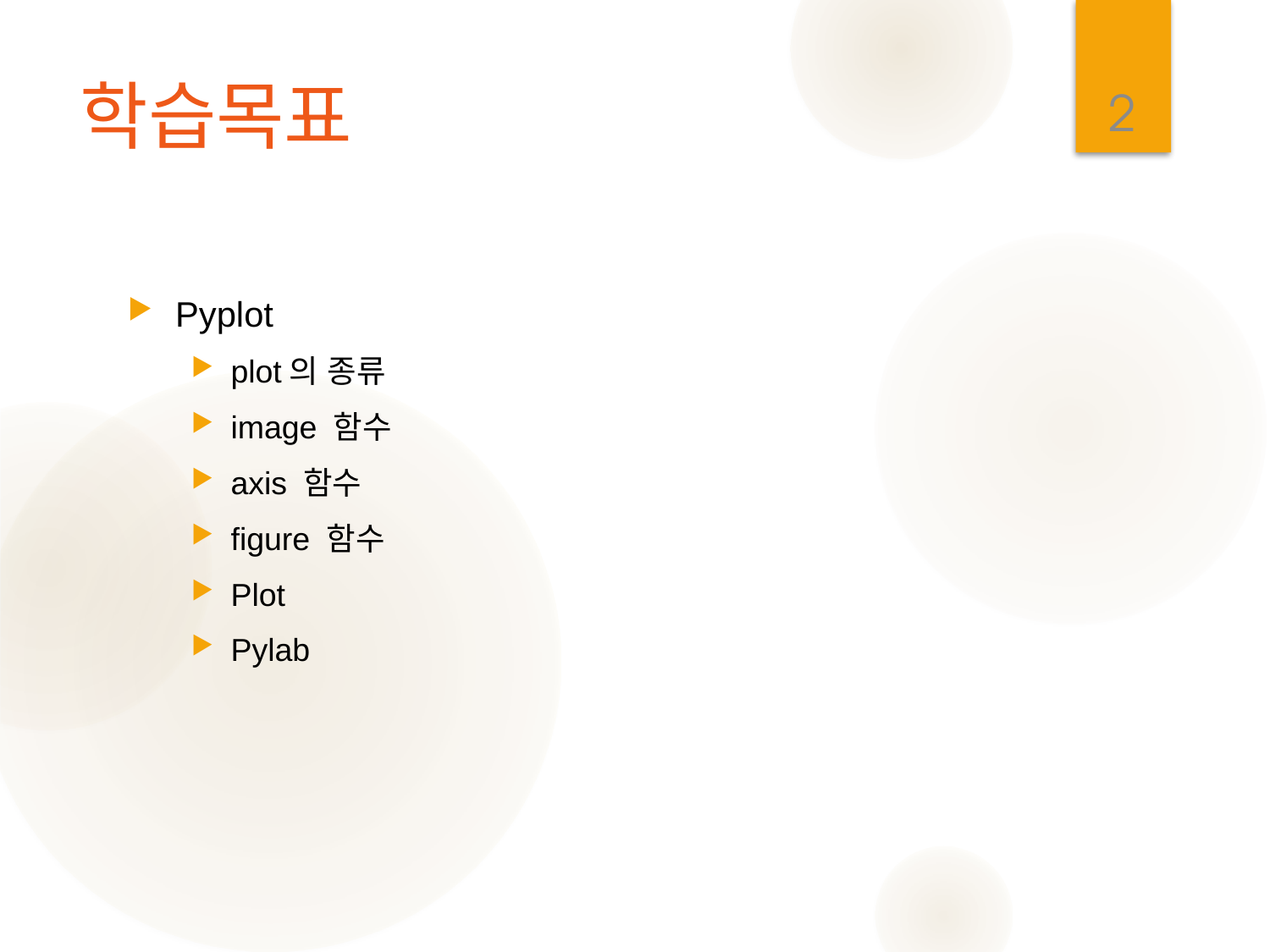

2
# 학습목표
Pyplot
plot의 종류
image 함수
axis 함수
figure 함수
Plot
Pylab